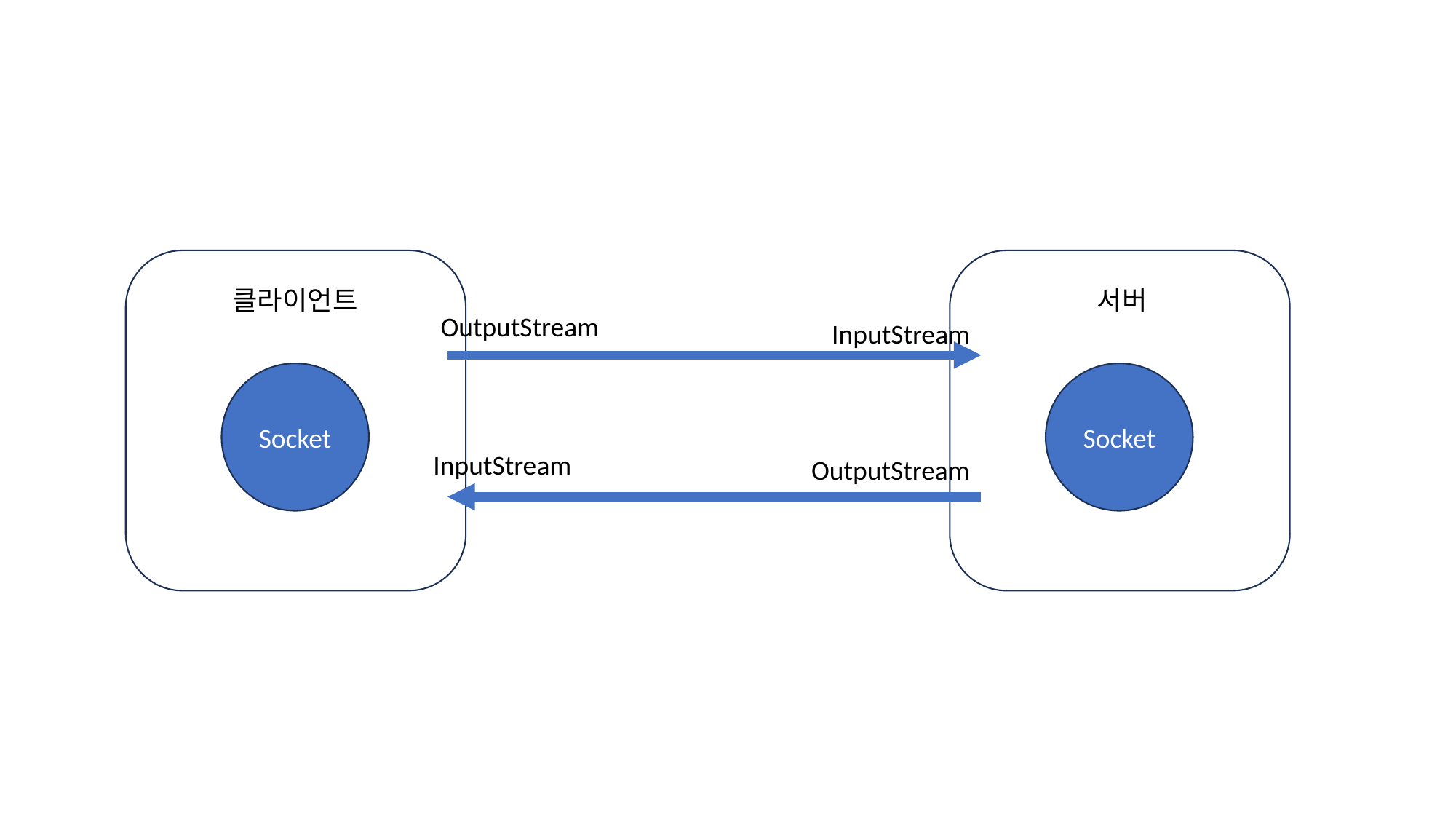

클라이언트
서버
OutputStream
InputStream
Socket
Socket
InputStream
OutputStream